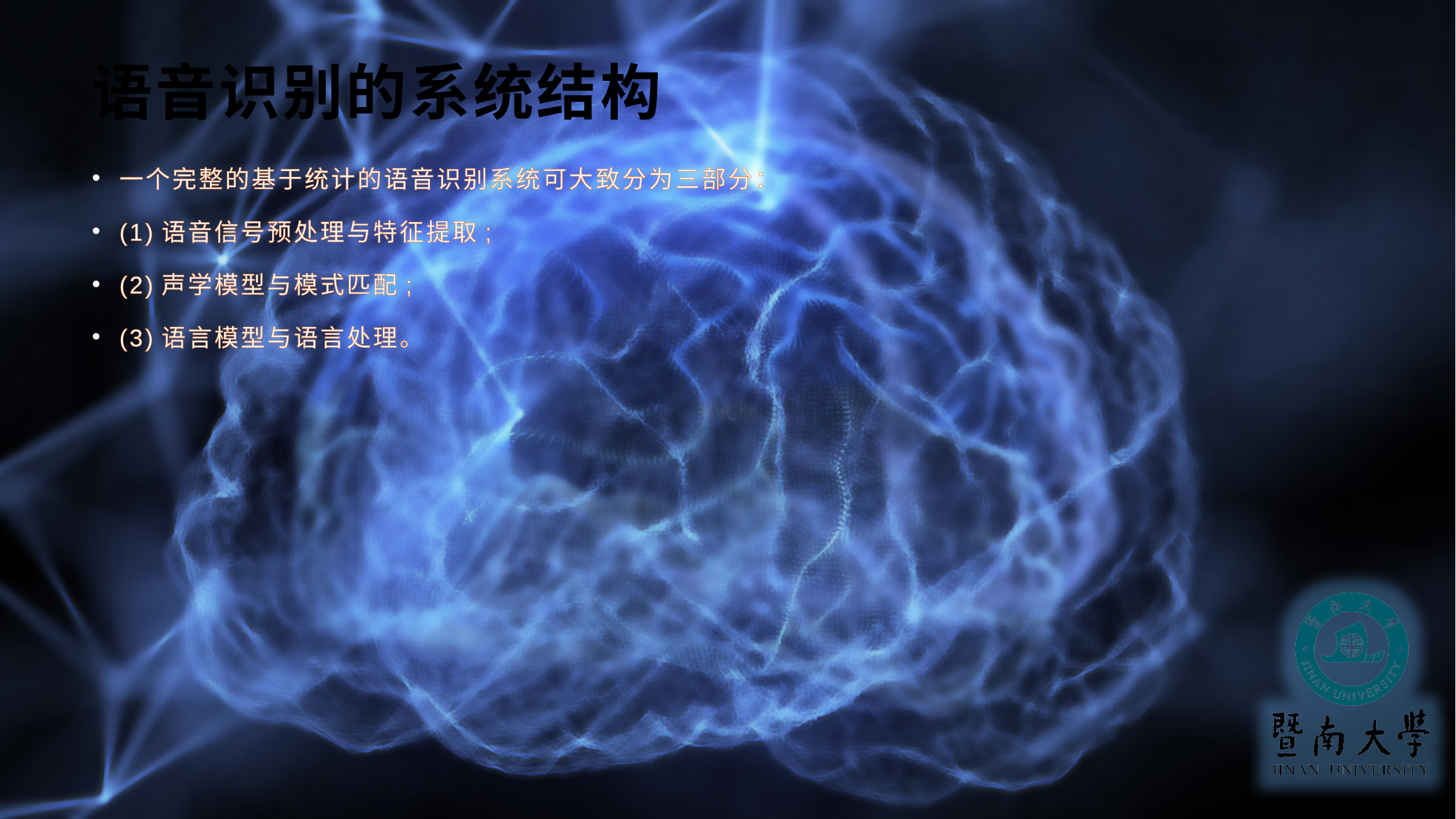

# 语音识别的系统结构
一个完整的基于统计的语音识别系统可大致分为三部分：
(1)语音信号预处理与特征提取;
(2)声学模型与模式匹配;
(3)语言模型与语言处理。